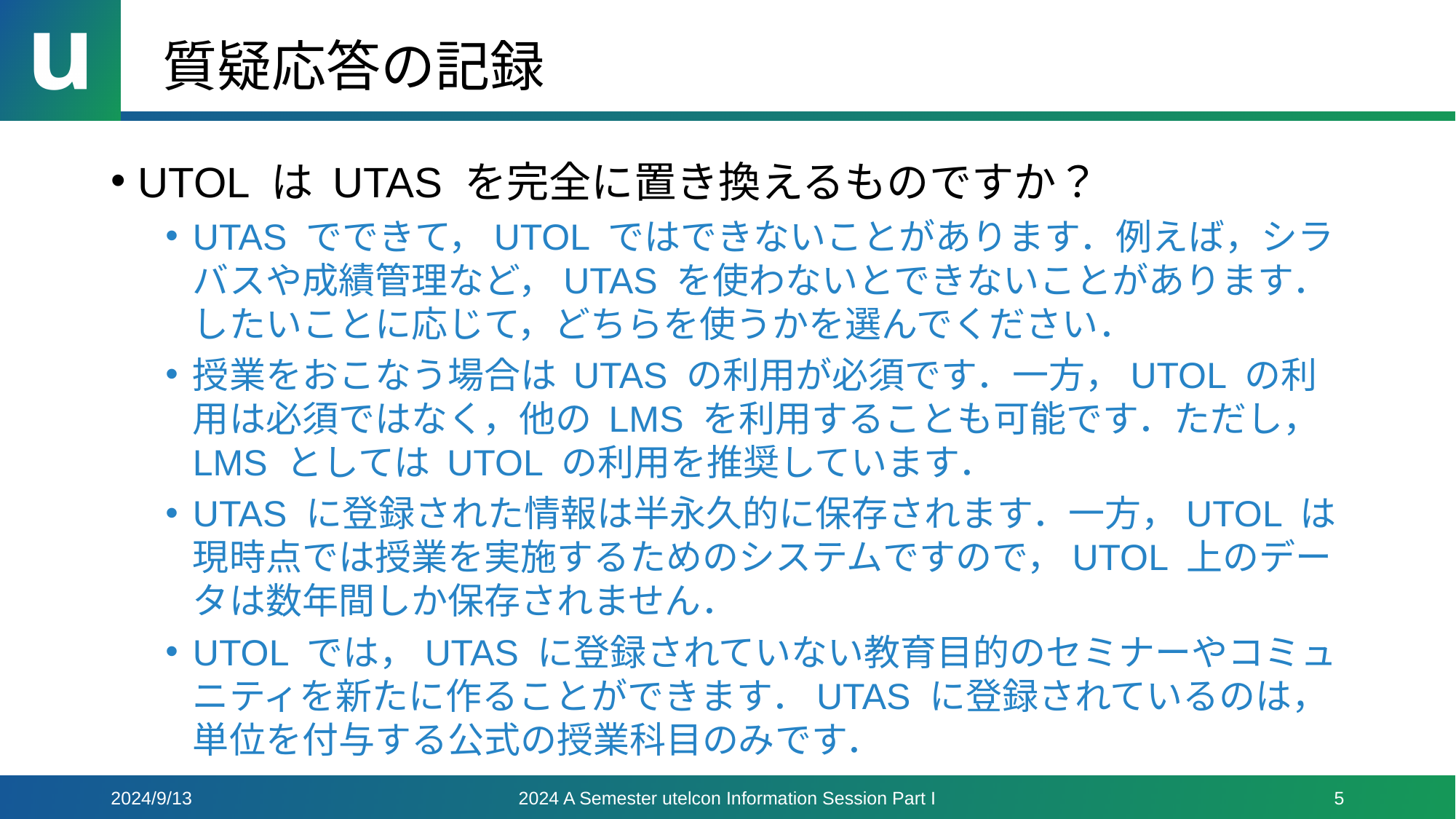

# 質疑応答の記録
UTOL は UTAS を完全に置き換えるものですか？
UTAS でできて，UTOL ではできないことがあります．例えば，シラバスや成績管理など，UTAS を使わないとできないことがあります．したいことに応じて，どちらを使うかを選んでください．
授業をおこなう場合は UTAS の利用が必須です．一方，UTOL の利用は必須ではなく，他の LMS を利用することも可能です．ただし，LMS としては UTOL の利用を推奨しています．
UTAS に登録された情報は半永久的に保存されます．一方，UTOL は現時点では授業を実施するためのシステムですので，UTOL 上のデータは数年間しか保存されません．
UTOL では，UTAS に登録されていない教育目的のセミナーやコミュニティを新たに作ることができます．UTAS に登録されているのは，単位を付与する公式の授業科目のみです．
2024/9/13
2024 A Semester utelcon Information Session Part I
5